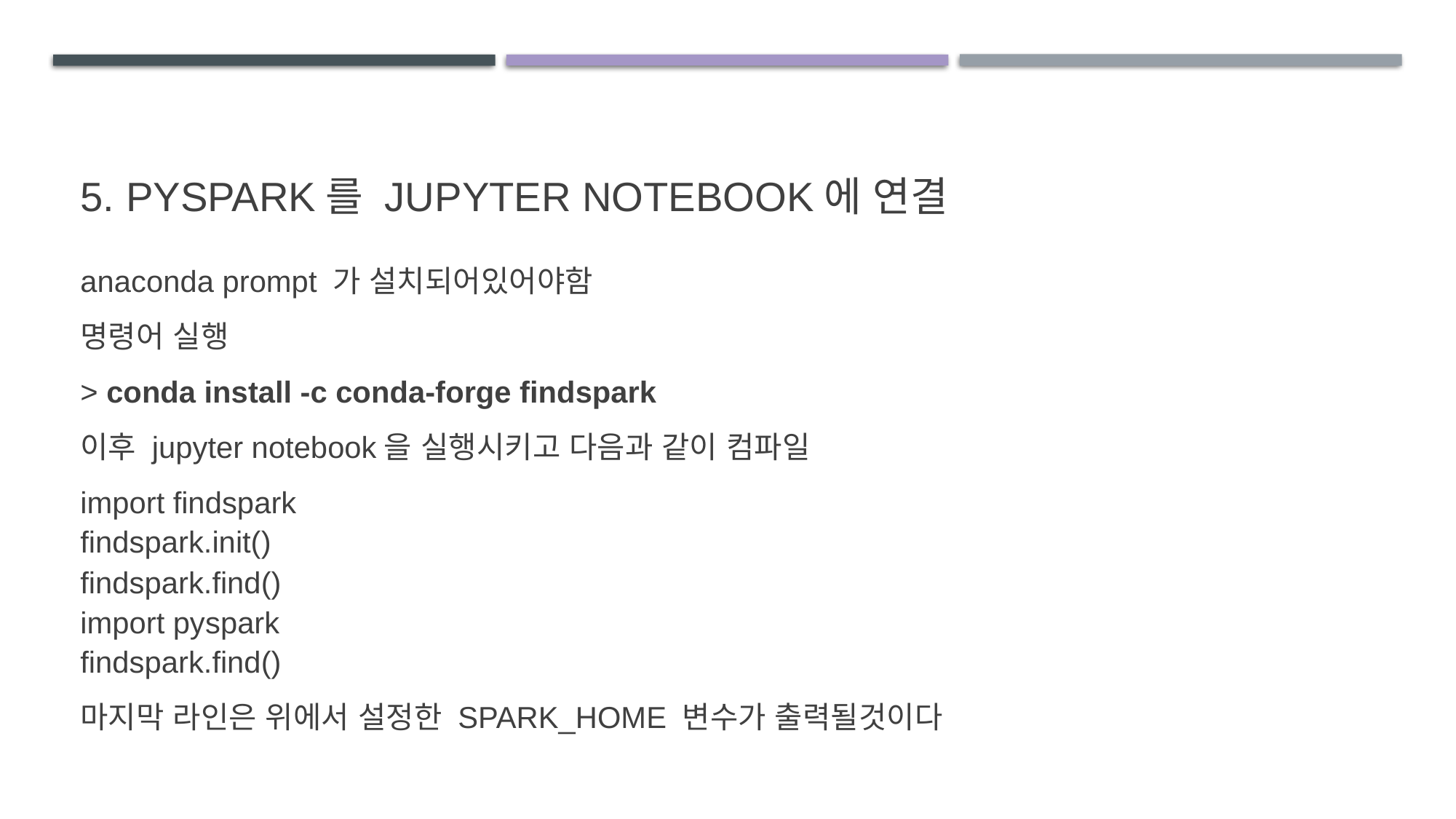

# 5. PySpark를 jupyter notebook에 연결
anaconda prompt 가 설치되어있어야함
명령어 실행
> conda install -c conda-forge findspark
이후 jupyter notebook을 실행시키고 다음과 같이 컴파일
import findspark
findspark.init()
findspark.find()
import pyspark
findspark.find()
마지막 라인은 위에서 설정한 SPARK_HOME 변수가 출력될것이다